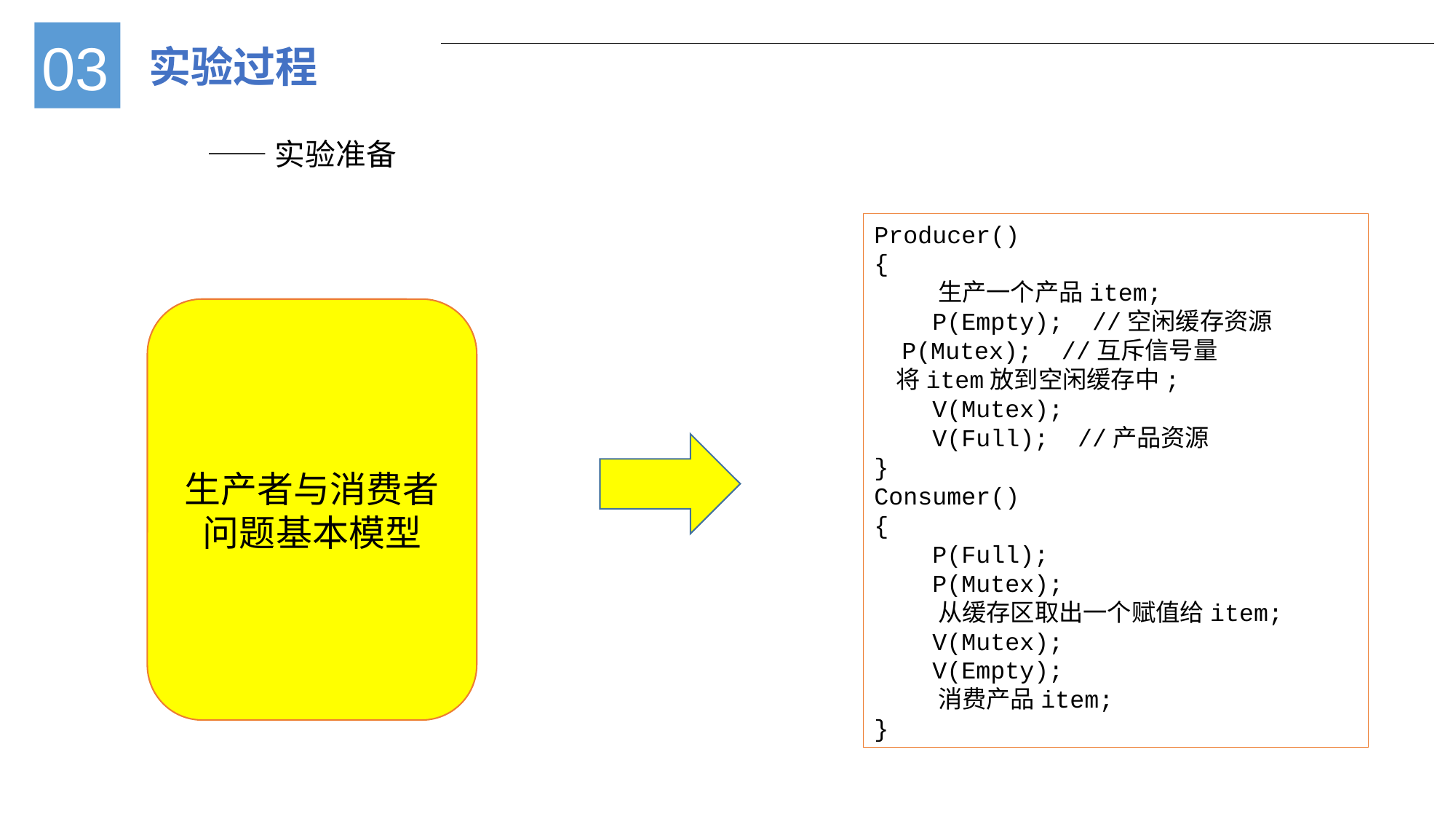

03
实验过程
——实验准备
Producer()
{
    生产一个产品item;
    P(Empty);  //空闲缓存资源
    P(Mutex);  //互斥信号量
    将item放到空闲缓存中;
    V(Mutex);
    V(Full);  //产品资源
}
Consumer()
{
    P(Full);
    P(Mutex);
    从缓存区取出一个赋值给item;
    V(Mutex);
    V(Empty);
    消费产品item;
}
生产者与消费者问题基本模型